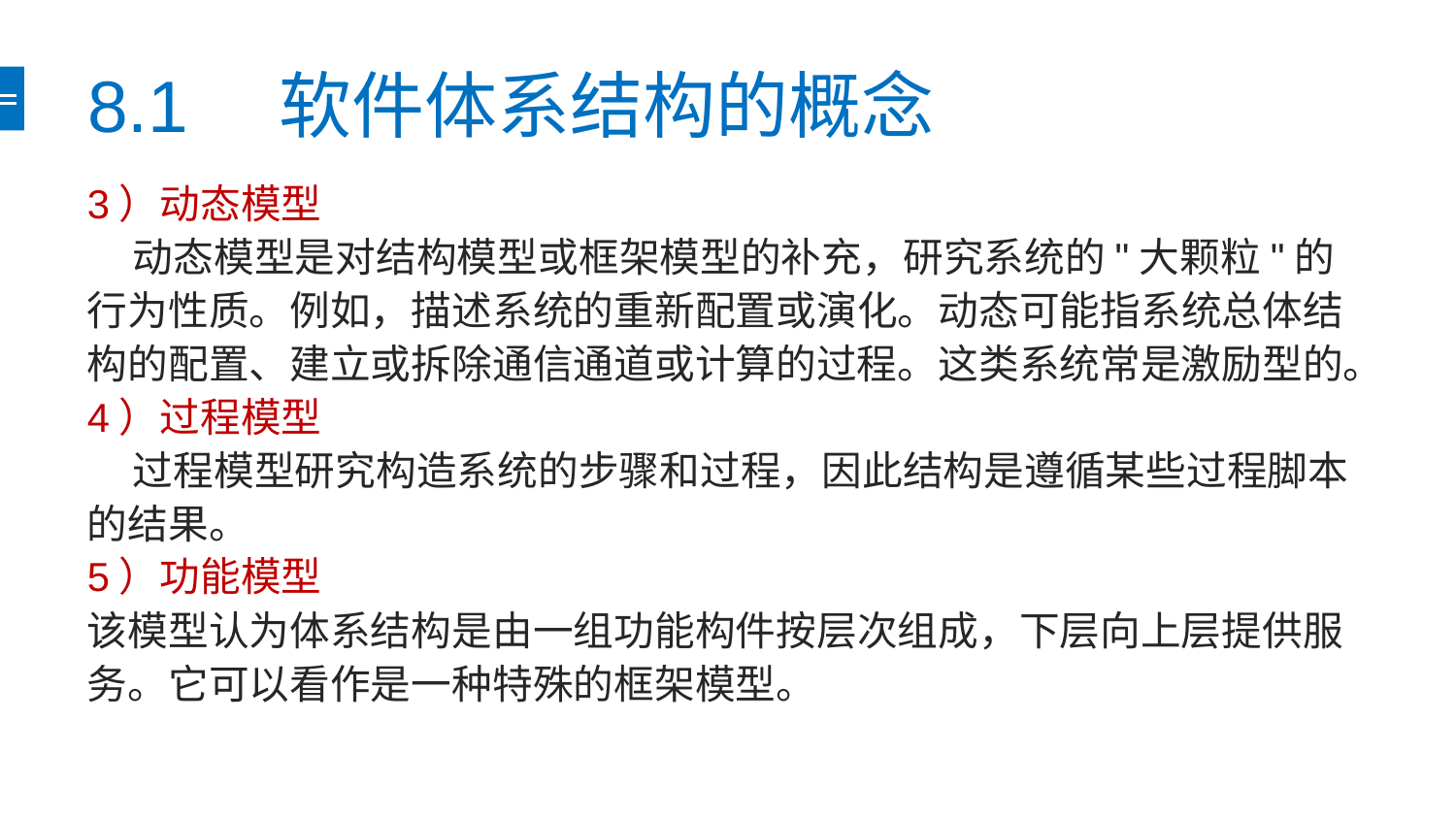

# 8.1　软件体系结构的概念
3）动态模型
    动态模型是对结构模型或框架模型的补充，研究系统的"大颗粒"的行为性质。例如，描述系统的重新配置或演化。动态可能指系统总体结构的配置、建立或拆除通信通道或计算的过程。这类系统常是激励型的。
4）过程模型
    过程模型研究构造系统的步骤和过程，因此结构是遵循某些过程脚本的结果。
5）功能模型
该模型认为体系结构是由一组功能构件按层次组成，下层向上层提供服务。它可以看作是一种特殊的框架模型。